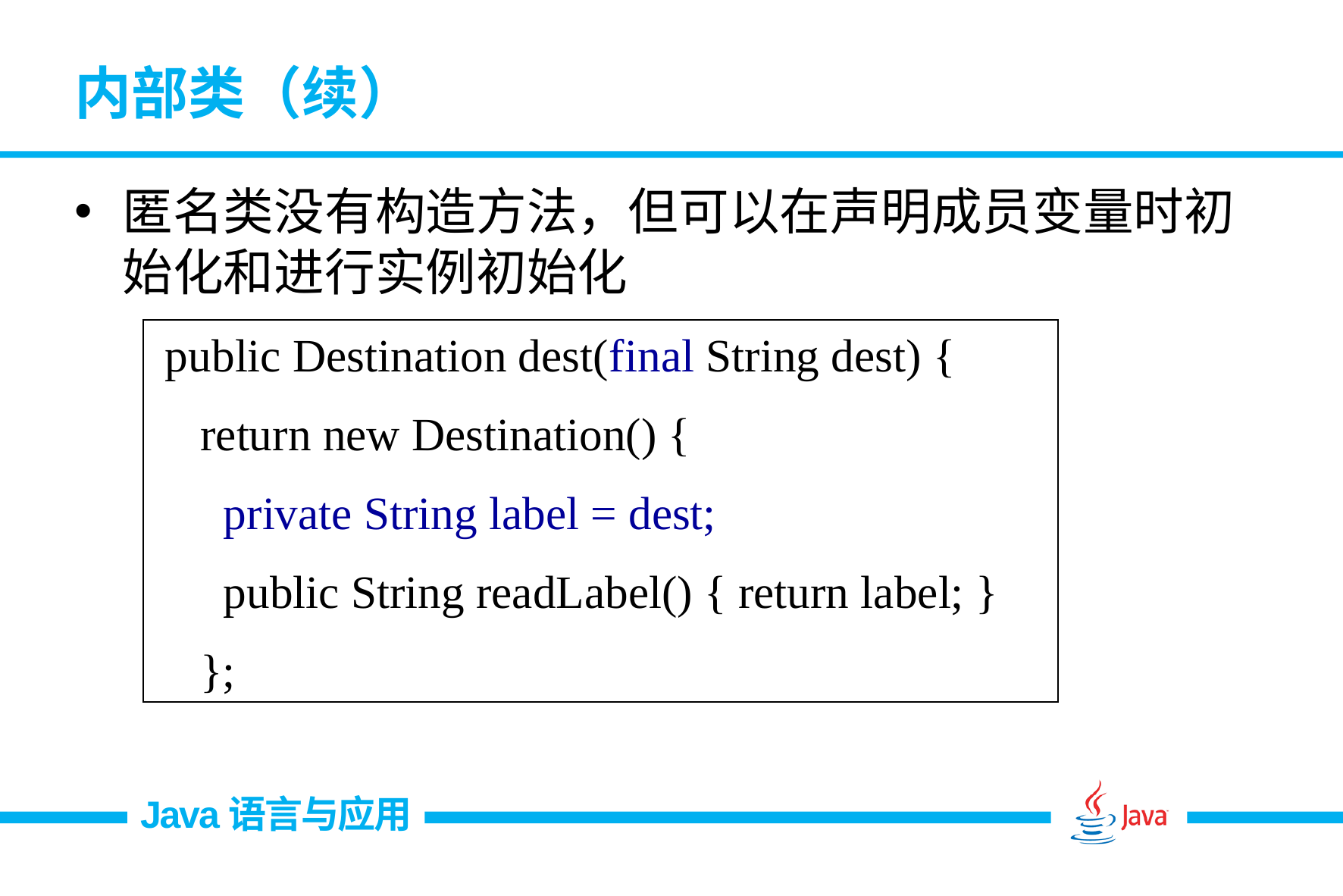

# 内部类（续）
匿名类没有构造方法，但可以在声明成员变量时初始化和进行实例初始化
 public Destination dest(final String dest) {
    return new Destination() {
      private String label = dest;
      public String readLabel() { return label; }
    };